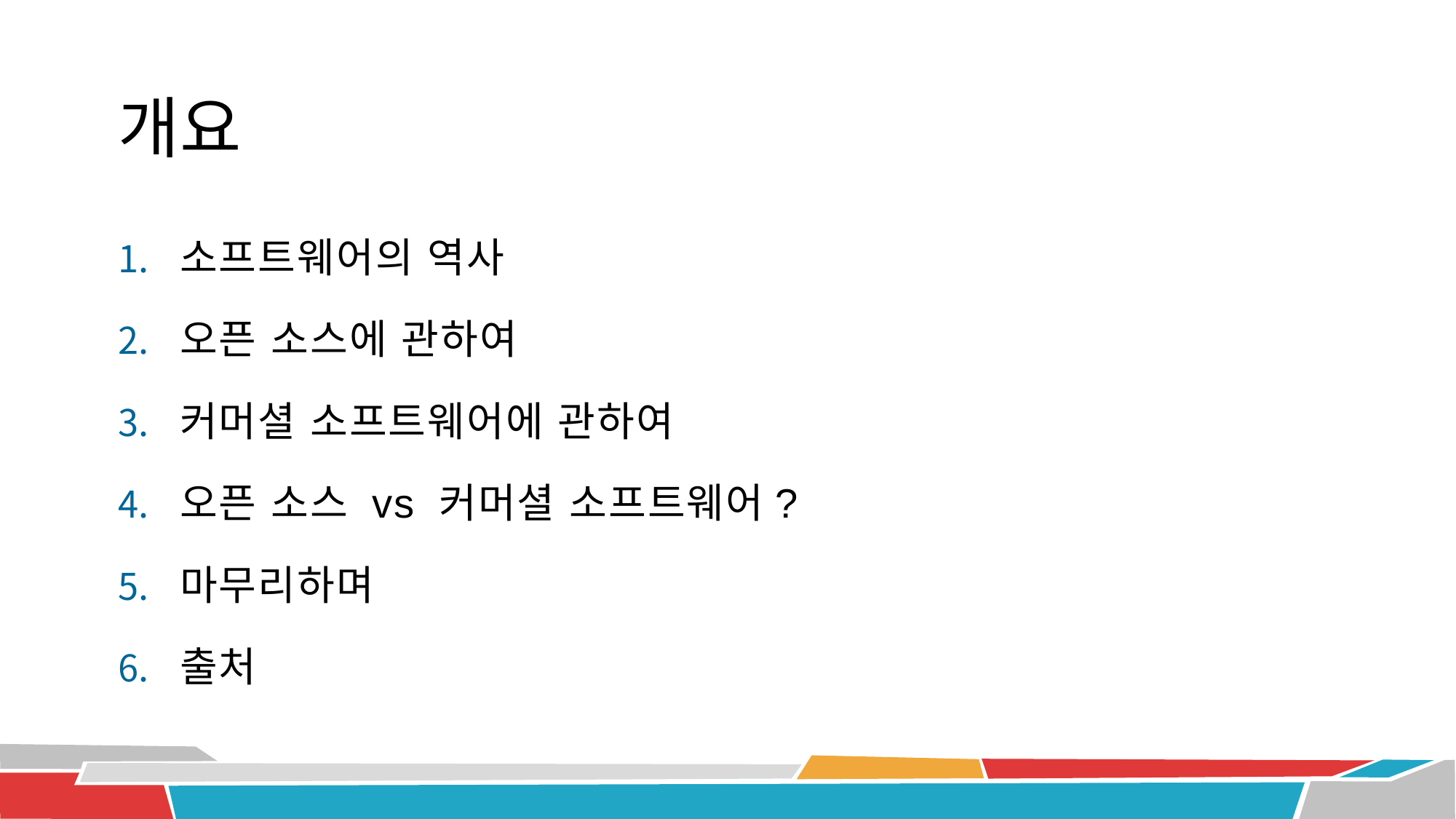

개요
소프트웨어의 역사
오픈 소스에 관하여
커머셜 소프트웨어에 관하여
오픈 소스 vs 커머셜 소프트웨어?
마무리하며
출처